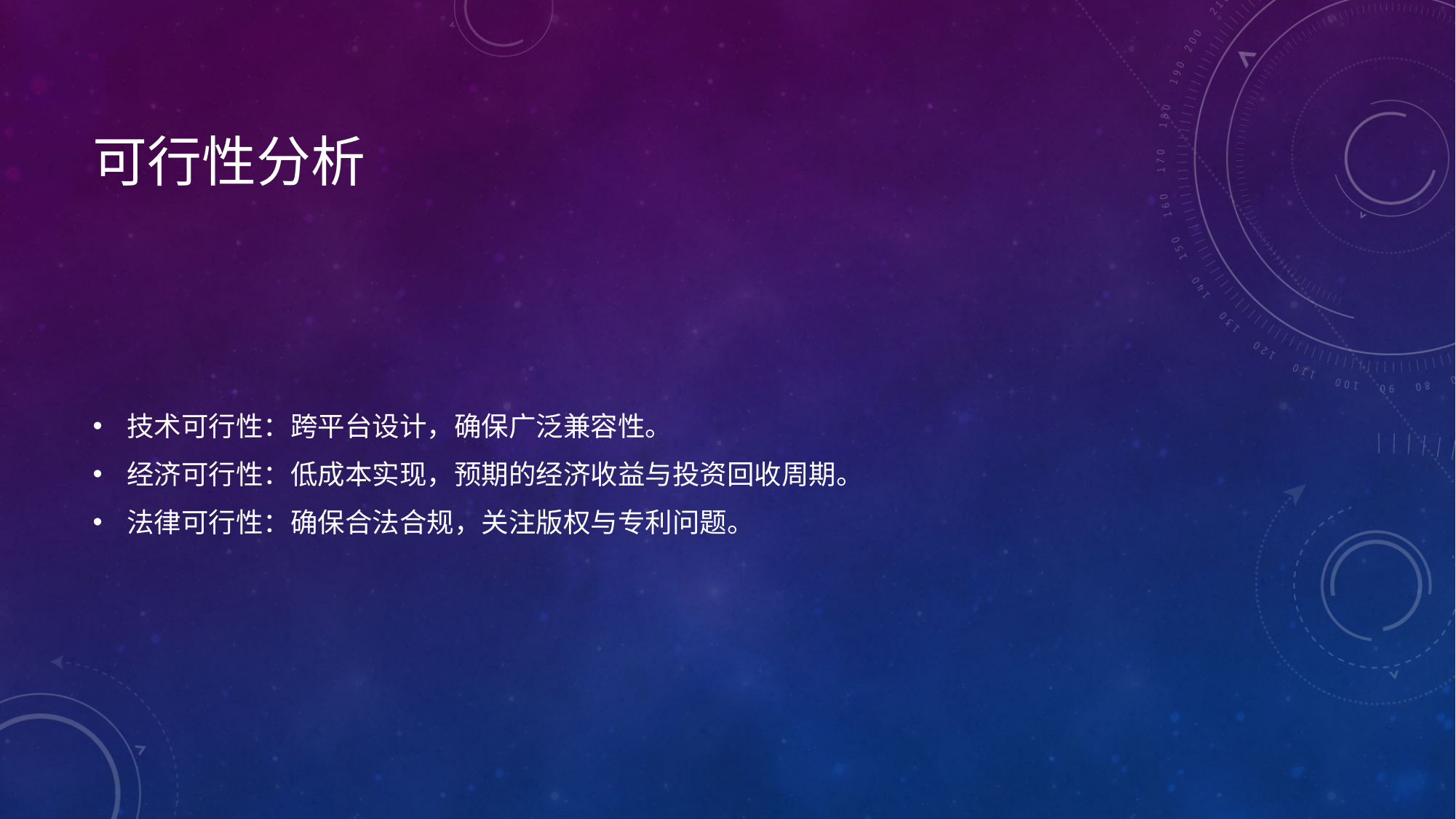

# 可行性分析
技术可行性：跨平台设计，确保广泛兼容性。
经济可行性：低成本实现，预期的经济收益与投资回收周期。
法律可行性：确保合法合规，关注版权与专利问题。